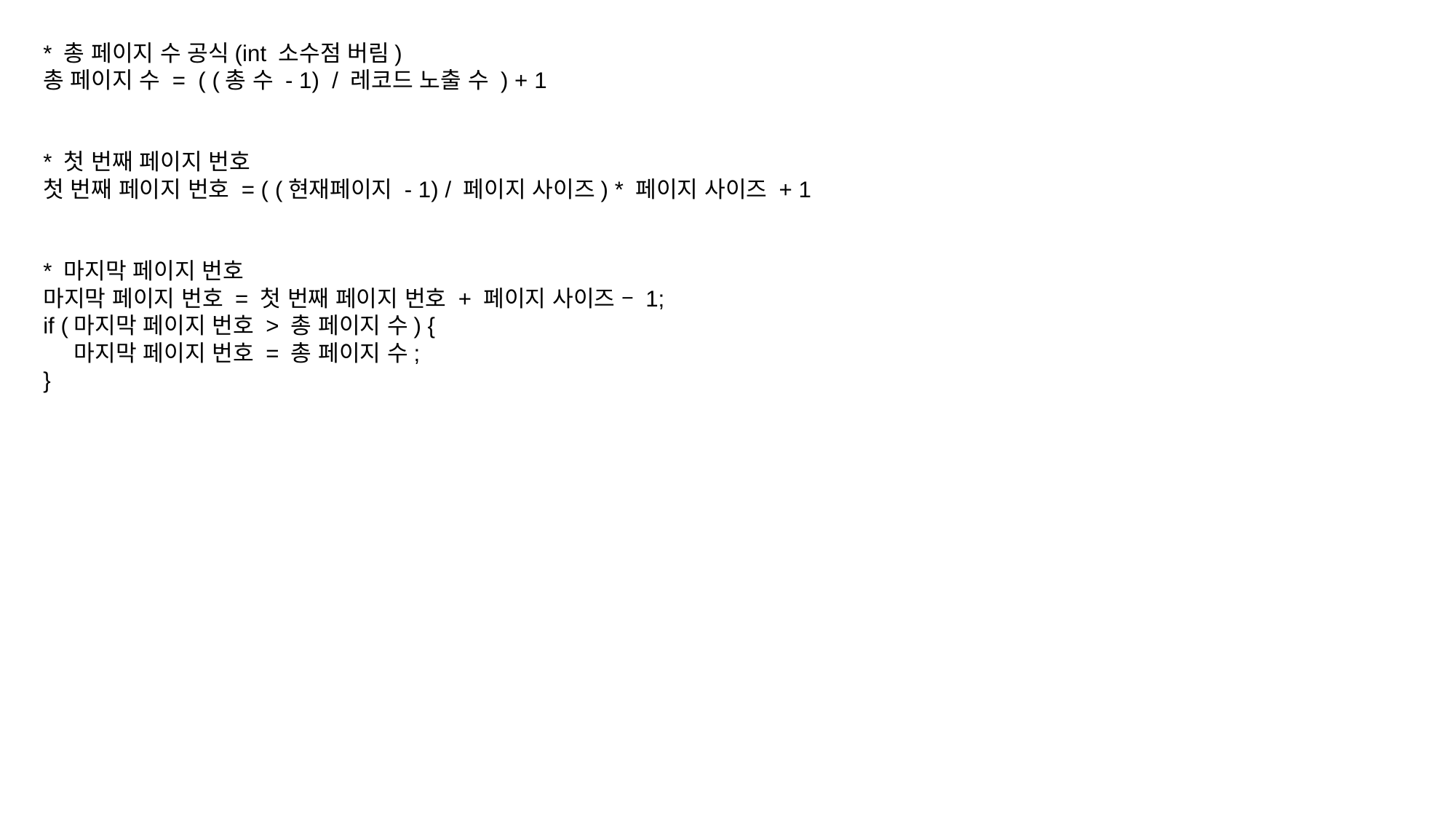

* 총 페이지 수 공식(int 소수점 버림)
총 페이지 수 =  ( (총 수 - 1)  / 레코드 노출 수 ) + 1

* 첫 번째 페이지 번호
첫 번째 페이지 번호 = ( (현재페이지 - 1) / 페이지 사이즈) * 페이지 사이즈 + 1

* 마지막 페이지 번호
마지막 페이지 번호 = 첫 번째 페이지 번호 + 페이지 사이즈 – 1;
if (마지막 페이지 번호 > 총 페이지 수) {
    마지막 페이지 번호 = 총 페이지 수;
}